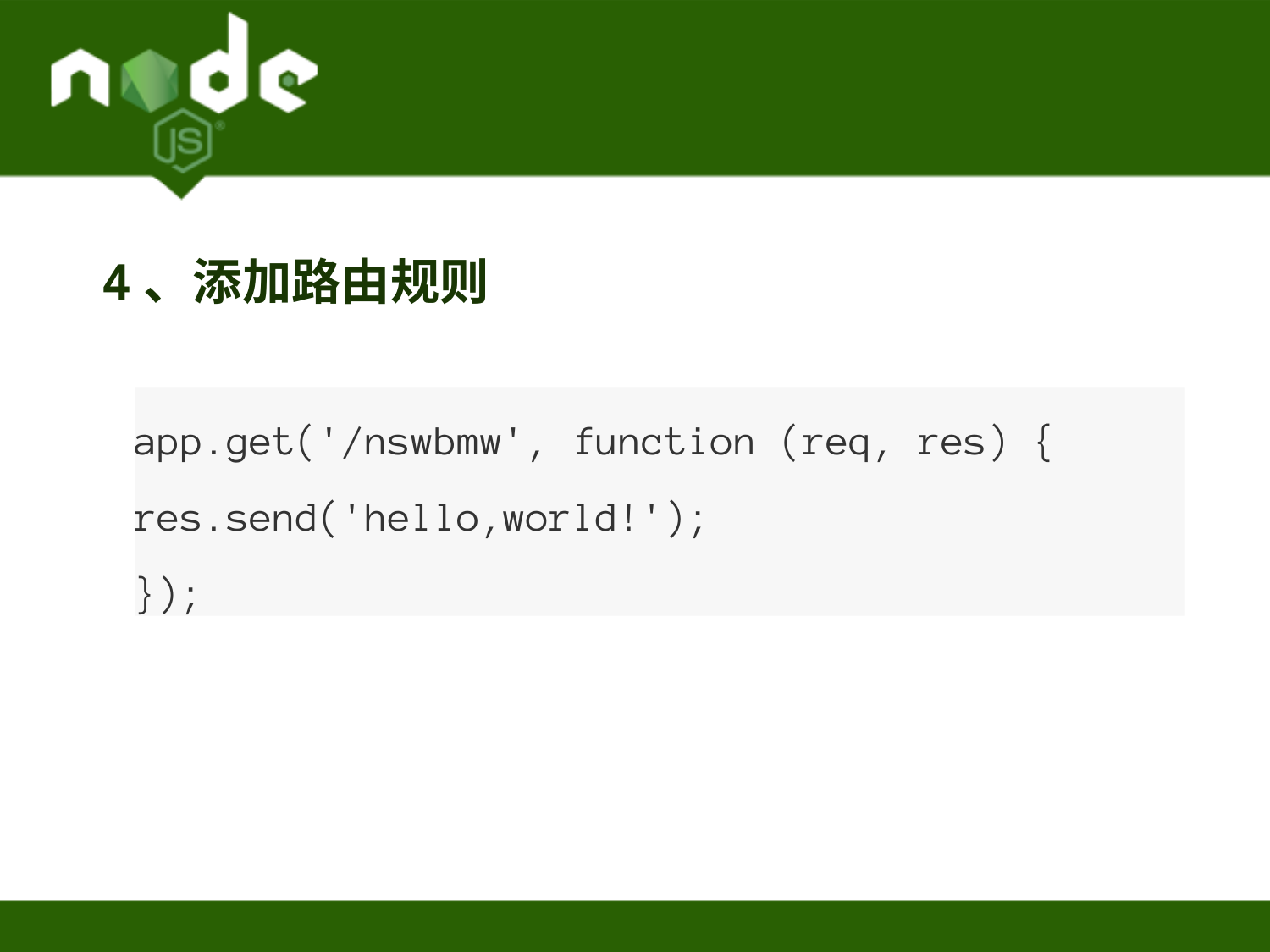

4、添加路由规则
app.get('/nswbmw', function (req, res) {
res.send('hello,world!');
});